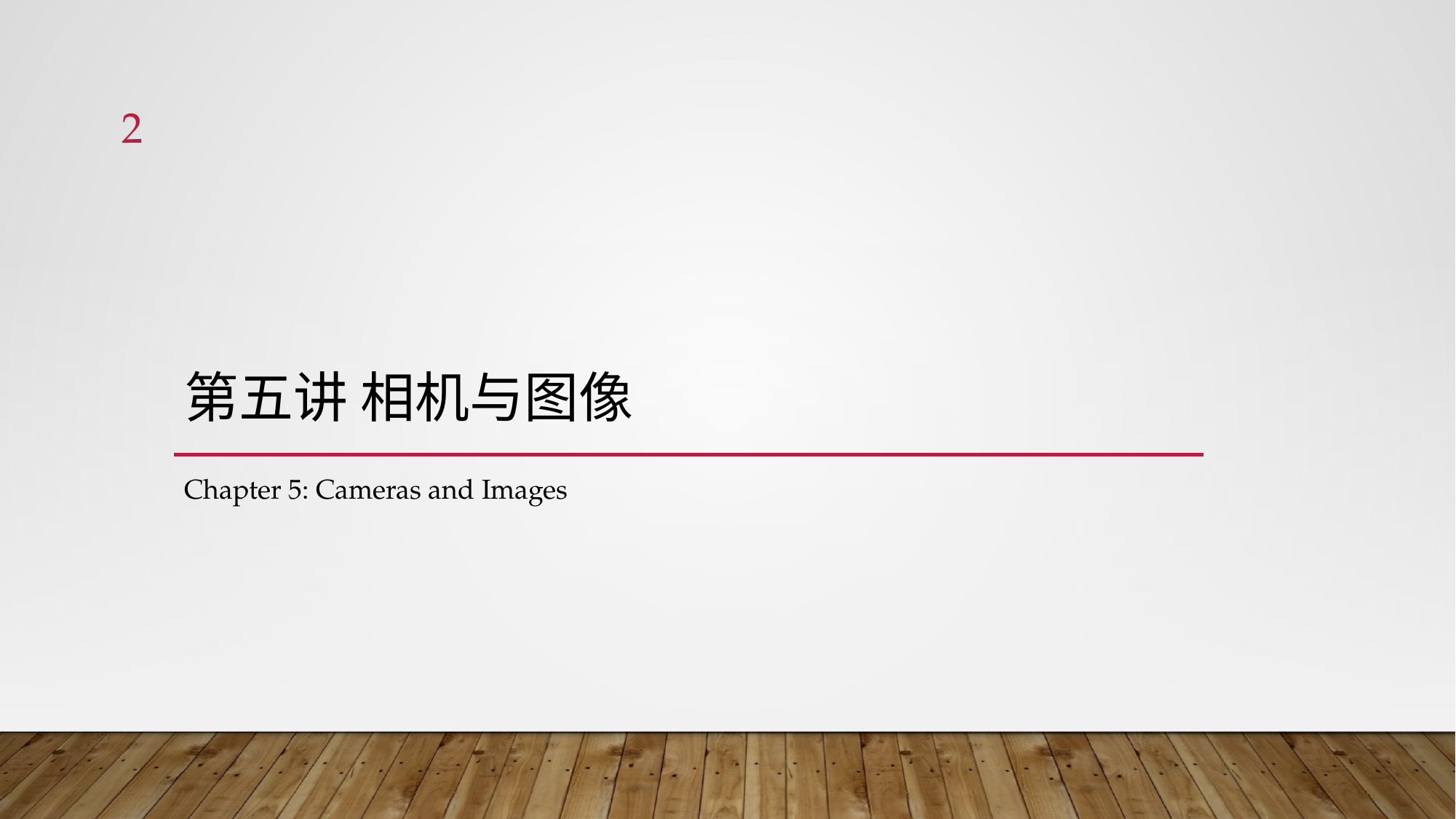

2
# 第五讲 相机与图像
Chapter 5: Cameras and Images